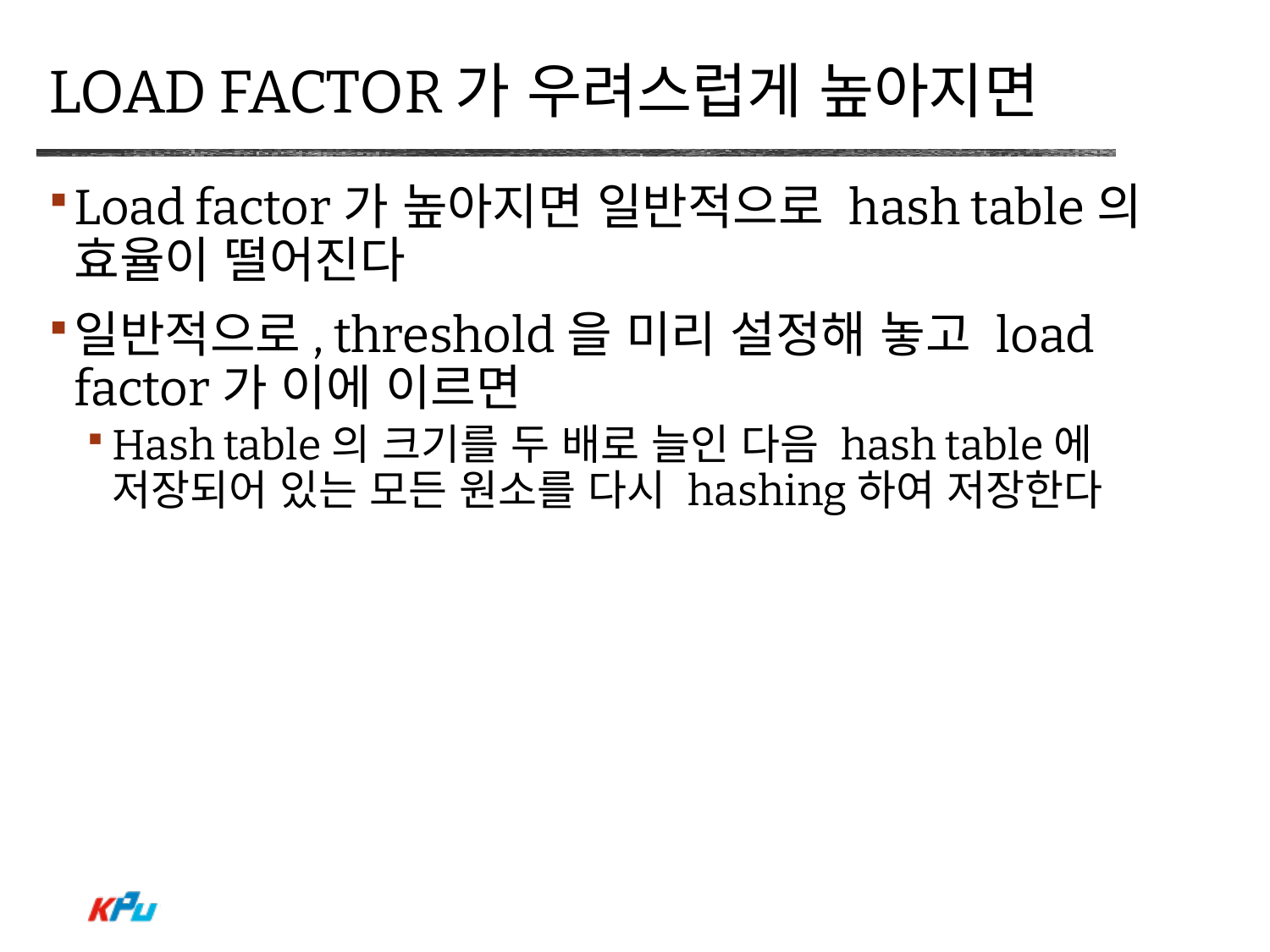

# Load Factor가 우려스럽게 높아지면
Load factor가 높아지면 일반적으로 hash table의 효율이 떨어진다
일반적으로, threshold을 미리 설정해 놓고 load factor가 이에 이르면
Hash table의 크기를 두 배로 늘인 다음 hash table에 저장되어 있는 모든 원소를 다시 hashing하여 저장한다